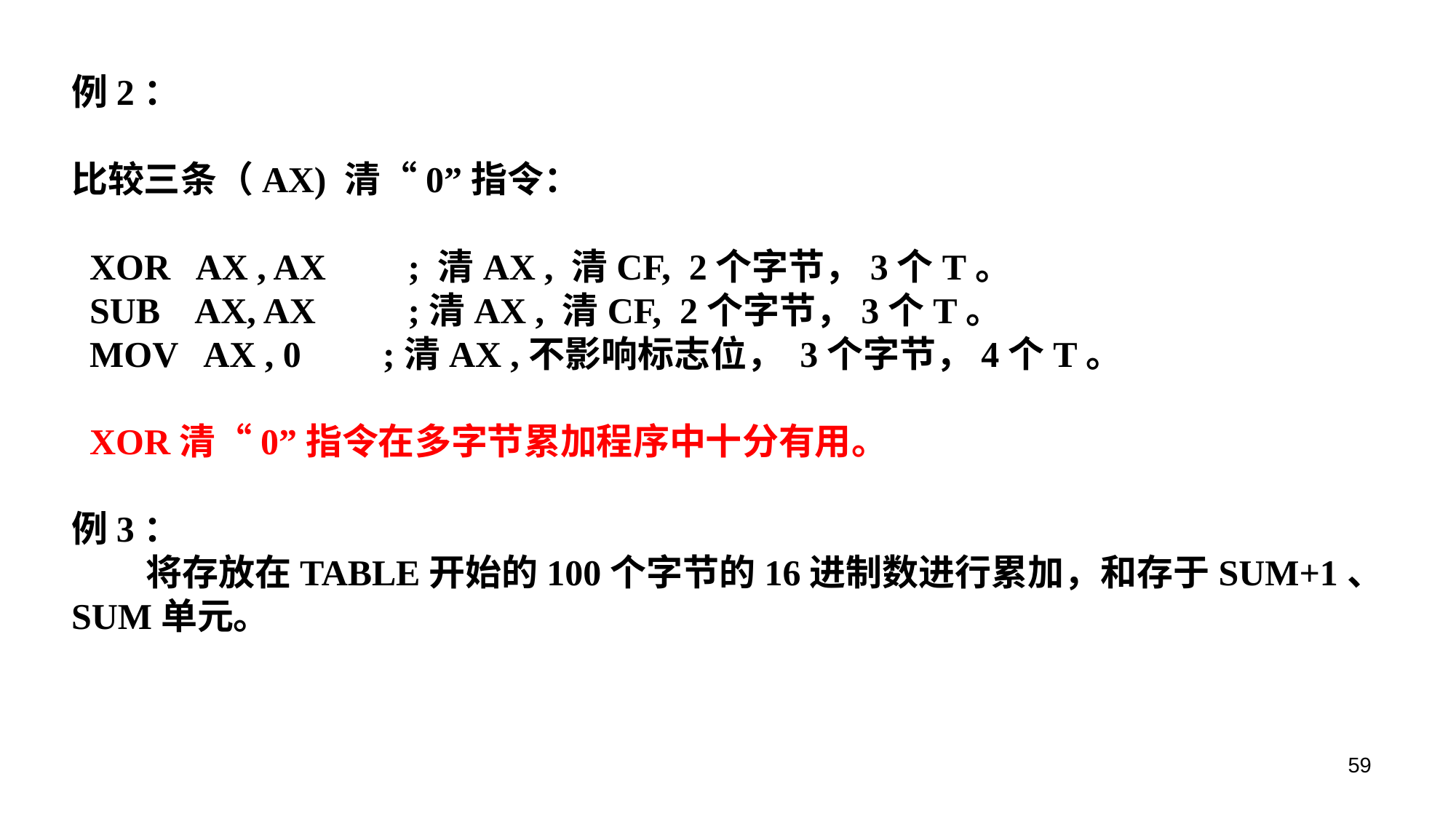

例2：

比较三条（AX) 清“0”指令：

  XOR   AX , AX 	 ; 清AX , 清CF,  2个字节，3个T。
  SUB    AX, AX	 ;清AX , 清CF,  2个字节，3个T。
  MOV   AX , 0         ;清AX ,不影响标志位， 3个字节，4个T。

  XOR清“0”指令在多字节累加程序中十分有用。

例3：
        将存放在TABLE开始的100个字节的16进制数进行累加，和存于SUM+1、SUM单元。
59